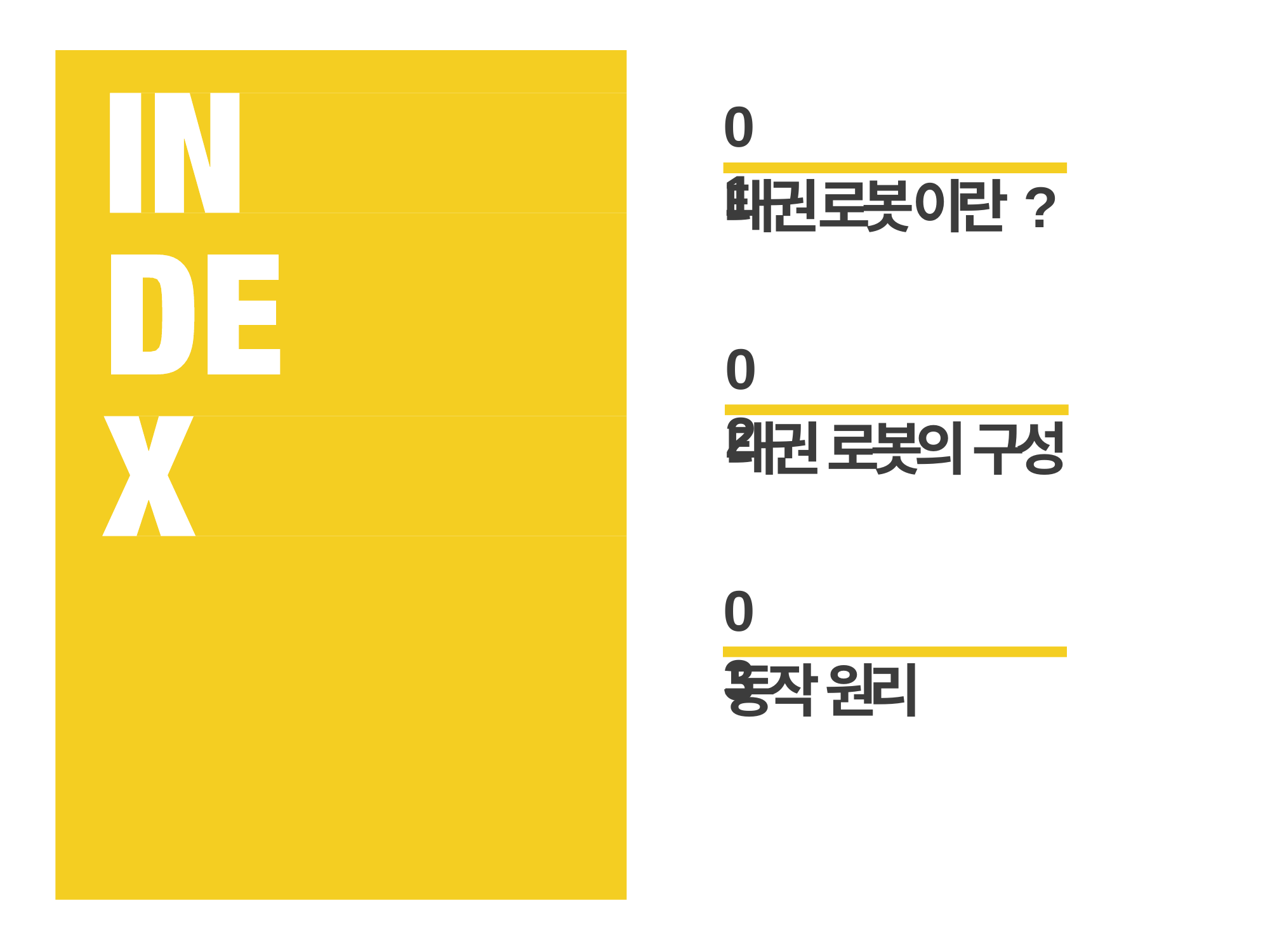

01

# 태권 로봇 이란?

02

태권  로봇의  구성
03

동작  원리